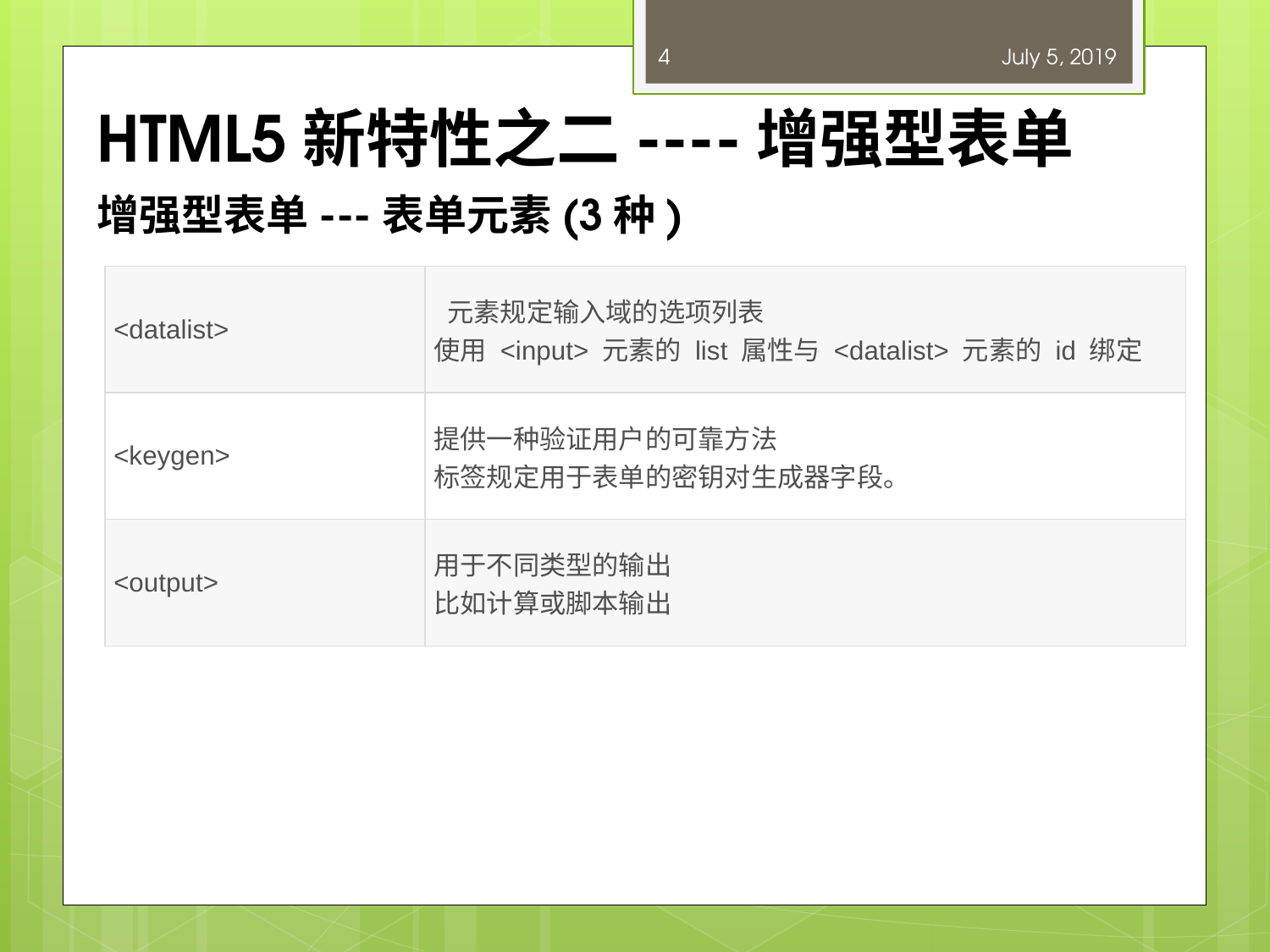

4
July 5, 2019
HTML5新特性之二----增强型表单
增强型表单---表单元素(3种)
| <datalist> | 元素规定输入域的选项列表 使用 <input> 元素的 list 属性与 <datalist> 元素的 id 绑定 |
| --- | --- |
| <keygen> | 提供一种验证用户的可靠方法 标签规定用于表单的密钥对生成器字段。 |
| <output> | 用于不同类型的输出 比如计算或脚本输出 |